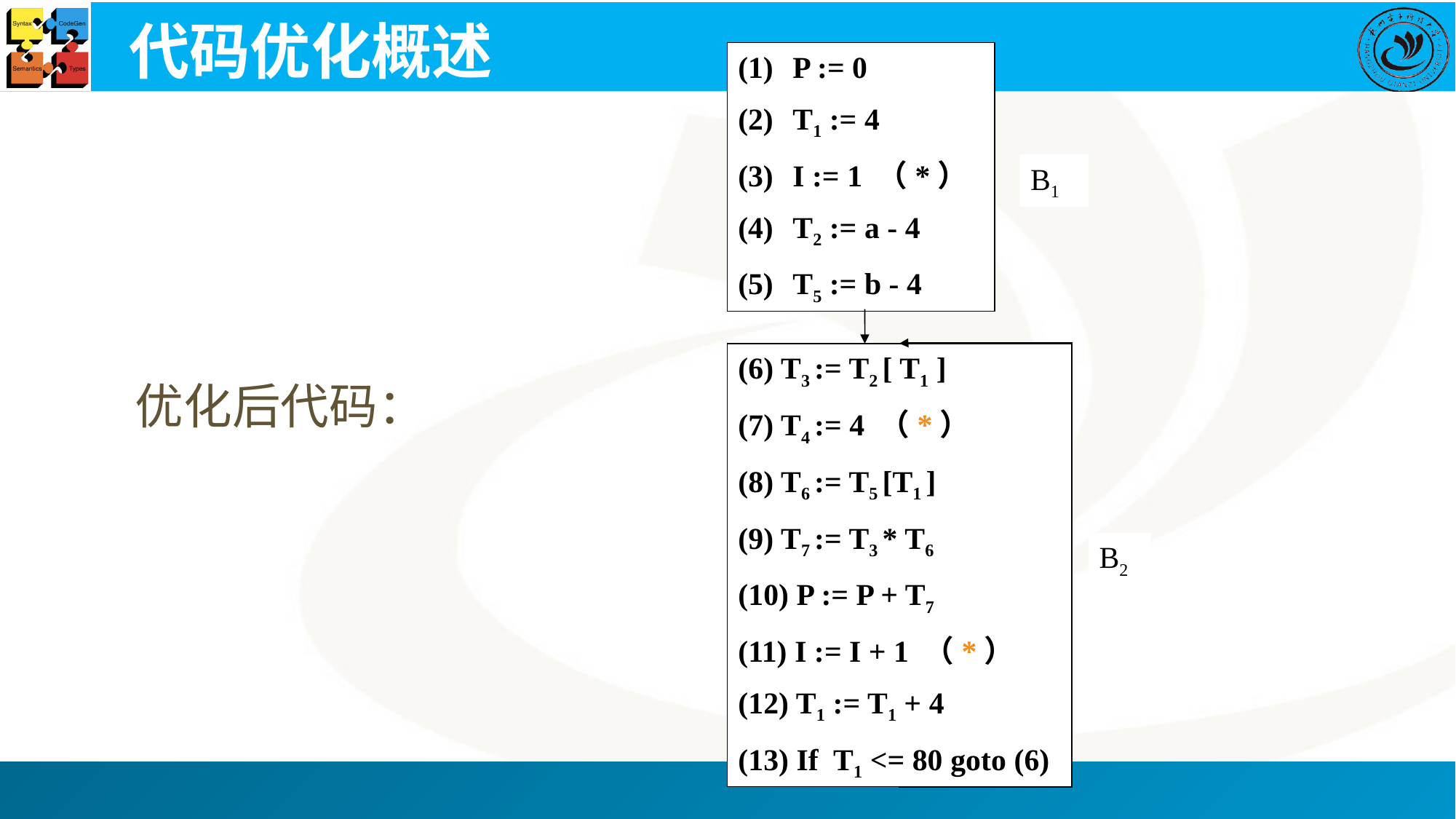

# 代码优化概述
P := 0
T1 := 4
I := 1 （*）
T2 := a - 4
T5 := b - 4
B1

(6) T3 := T2 [ T1 ]
(7) T4 := 4 （*）
(8) T6 := T5 [T1 ]
(9) T7 := T3 * T6
(10) P := P + T7
(11) I := I + 1 （*）
(12) T1 := T1 + 4
(13) If  T1 <= 80 goto (6)
优化后代码：
B2